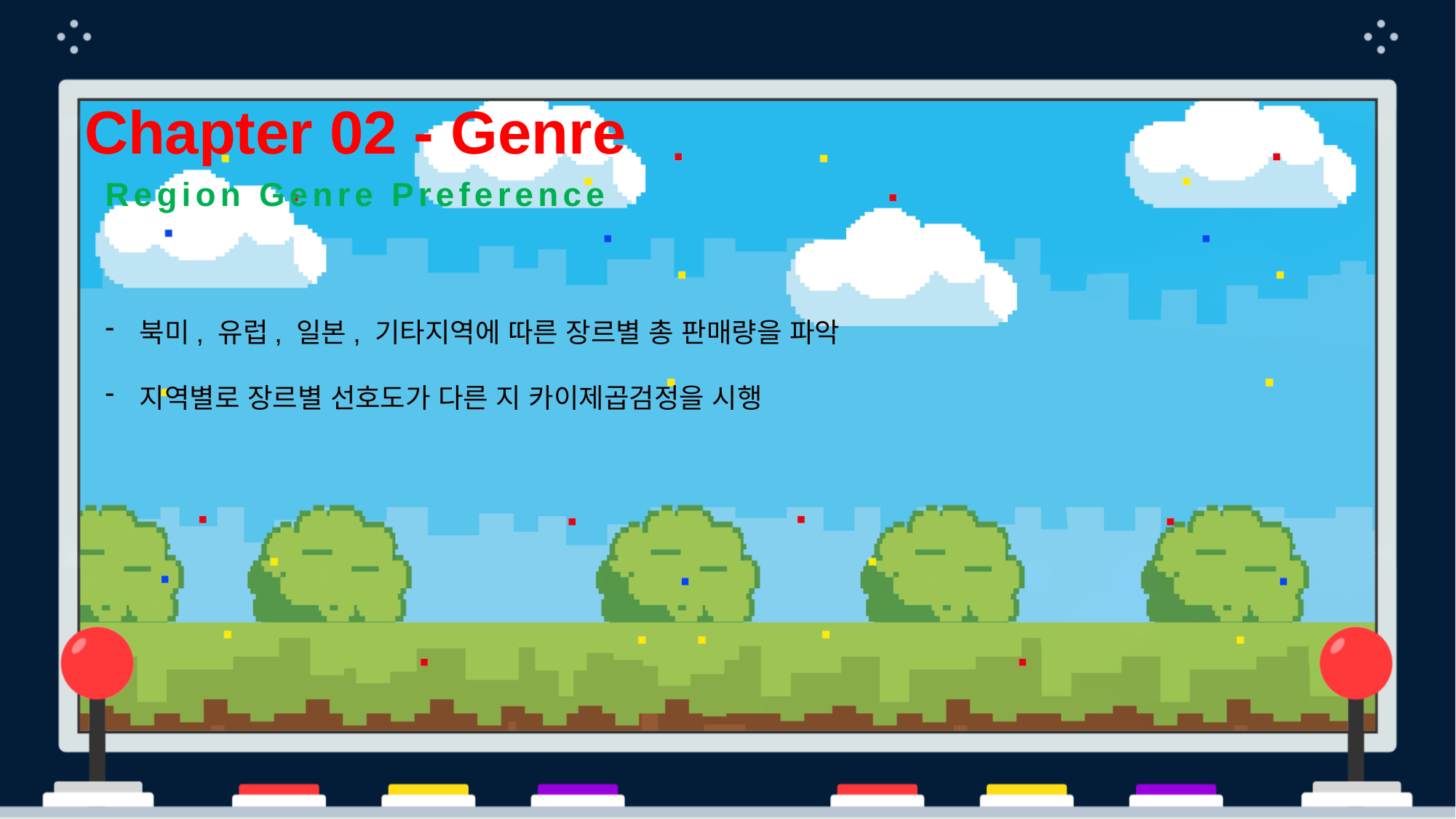

Chapter 02 - Genre
Region Genre Preference
북미, 유럽, 일본, 기타지역에 따른 장르별 총 판매량을 파악

지역별로 장르별 선호도가 다른 지 카이제곱검정을 시행